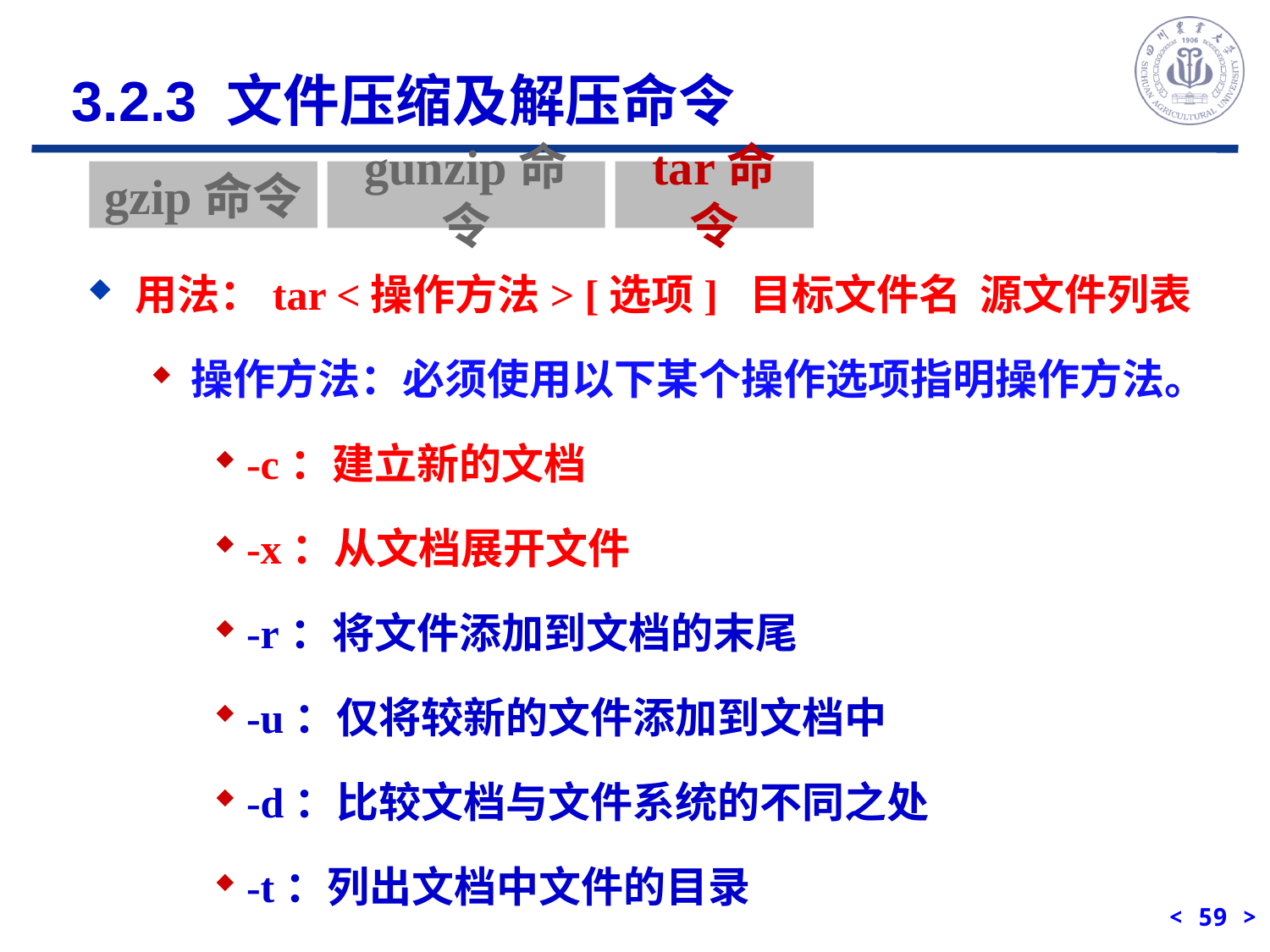

3.2.3 文件压缩及解压命令
gzip命令
gunzip命令
tar命令
用法：tar <操作方法> [选项]  目标文件名  源文件列表
操作方法：必须使用以下某个操作选项指明操作方法。
-c：建立新的文档
-x：从文档展开文件
-r：将文件添加到文档的末尾
-u：仅将较新的文件添加到文档中
-d：比较文档与文件系统的不同之处
-t：列出文档中文件的目录